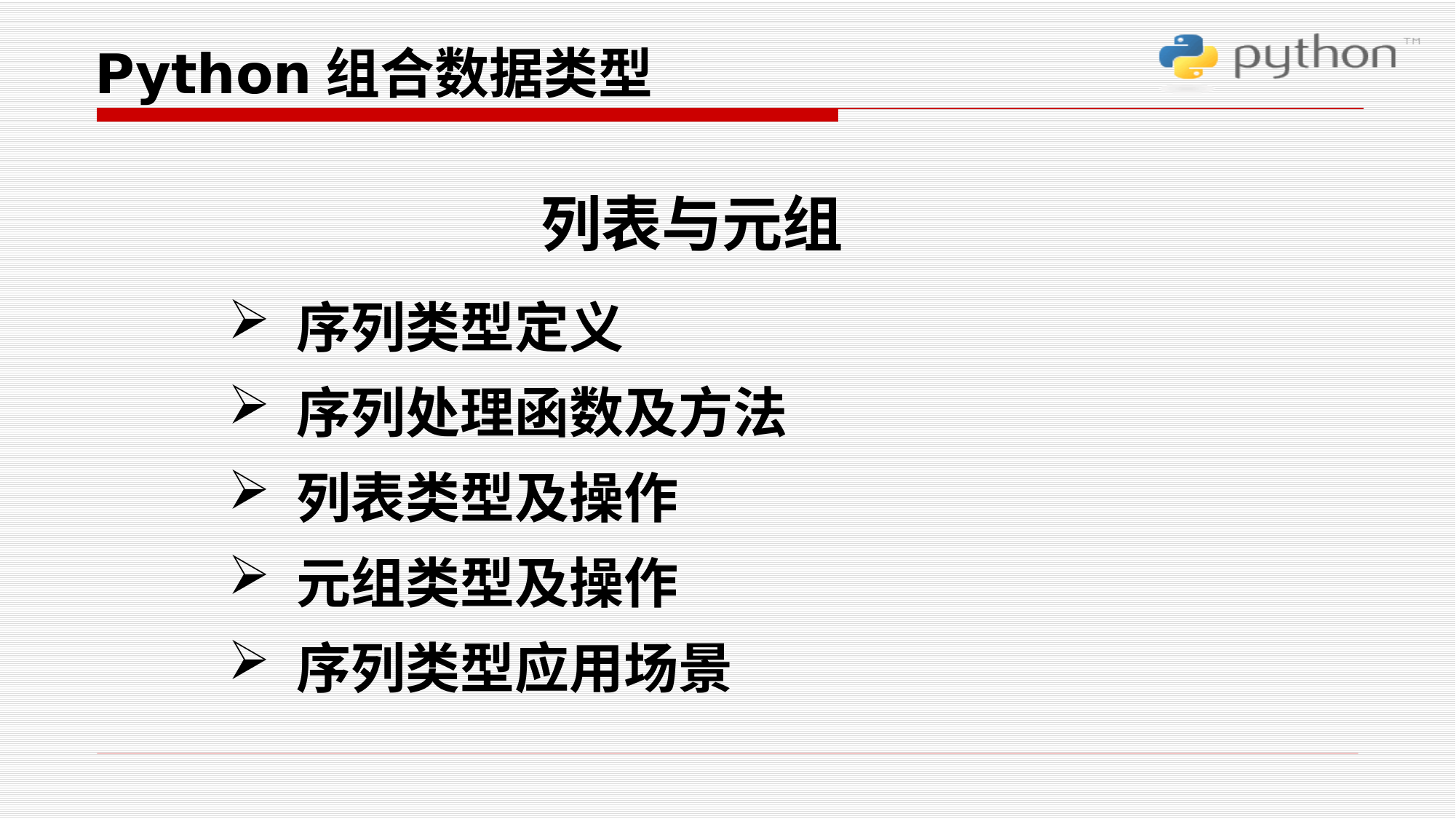

Python组合数据类型
列表与元组
序列类型定义
序列处理函数及方法
列表类型及操作
元组类型及操作
序列类型应用场景